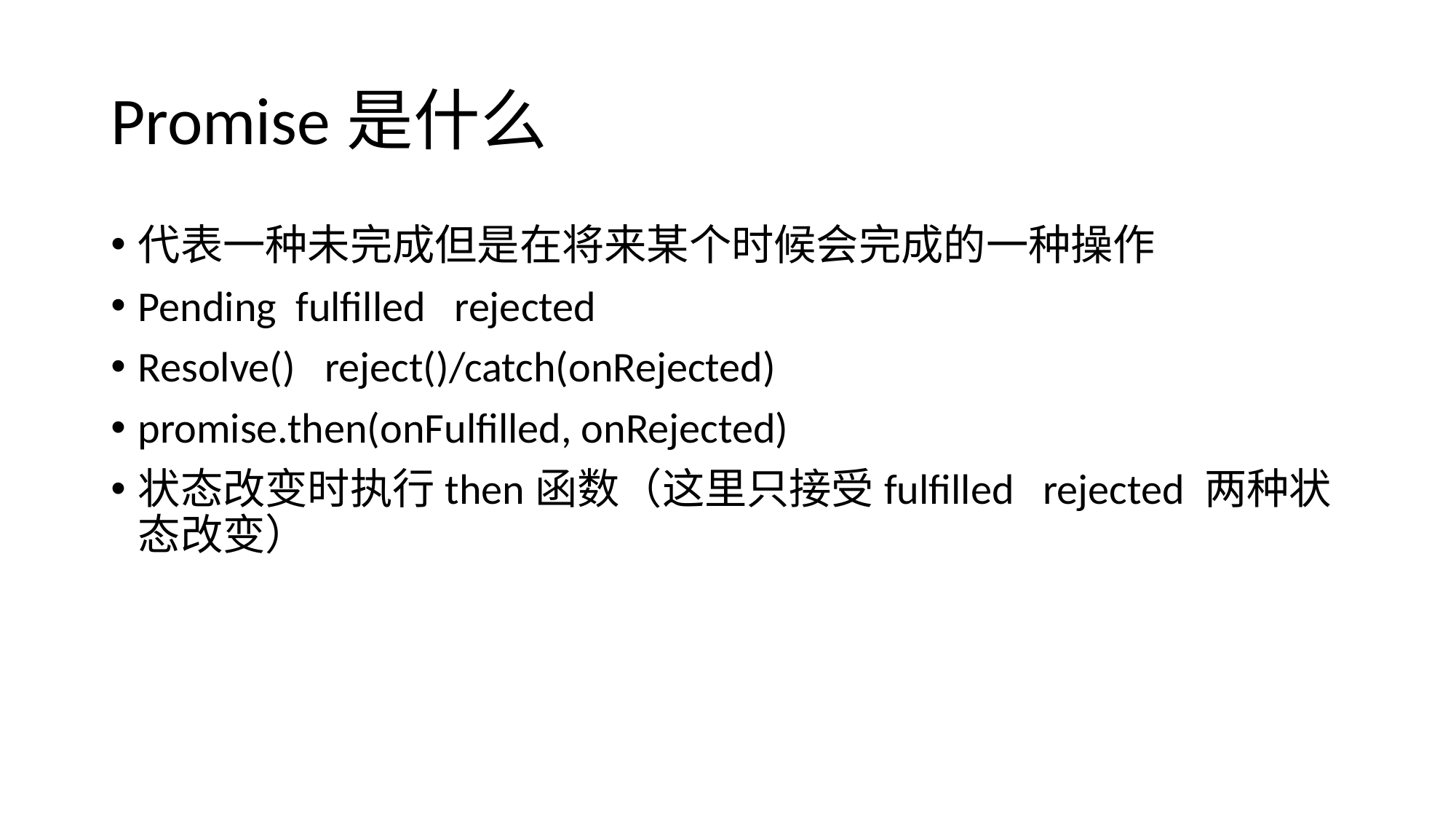

# Promise是什么
代表一种未完成但是在将来某个时候会完成的一种操作
Pending  fulfilled   rejected
Resolve()   reject()/catch(onRejected)
promise.then(onFulfilled, onRejected)
状态改变时执行then函数（这里只接受fulfilled   rejected 两种状态改变）